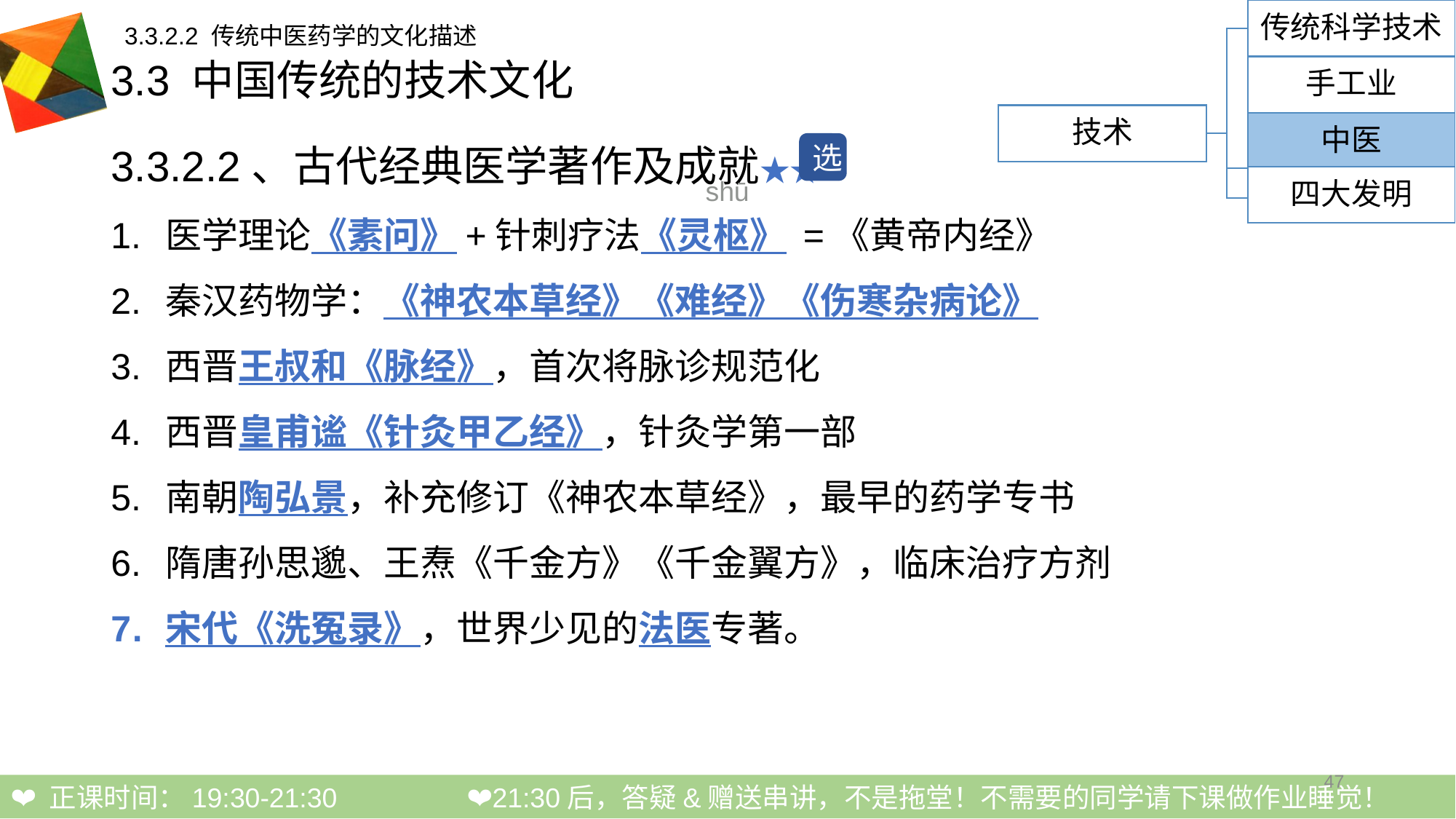

传统科学技术
3.3.2.2 传统中医药学的文化描述

# 3.3 中国传统的技术文化
手工业
技术
3.3.2.2、古代经典医学著作及成就★★
医学理论《素问》+针刺疗法《灵枢》 =《黄帝内经》
秦汉药物学：《神农本草经》《难经》《伤寒杂病论》
西晋王叔和《脉经》，首次将脉诊规范化
西晋皇甫谧《针灸甲乙经》，针灸学第一部
南朝陶弘景，补充修订《神农本草经》，最早的药学专书
隋唐孙思邈、王焘《千金方》《千金翼方》，临床治疗方剂
宋代《洗冤录》，世界少见的法医专著。
中医
选

四大发明
shū
47